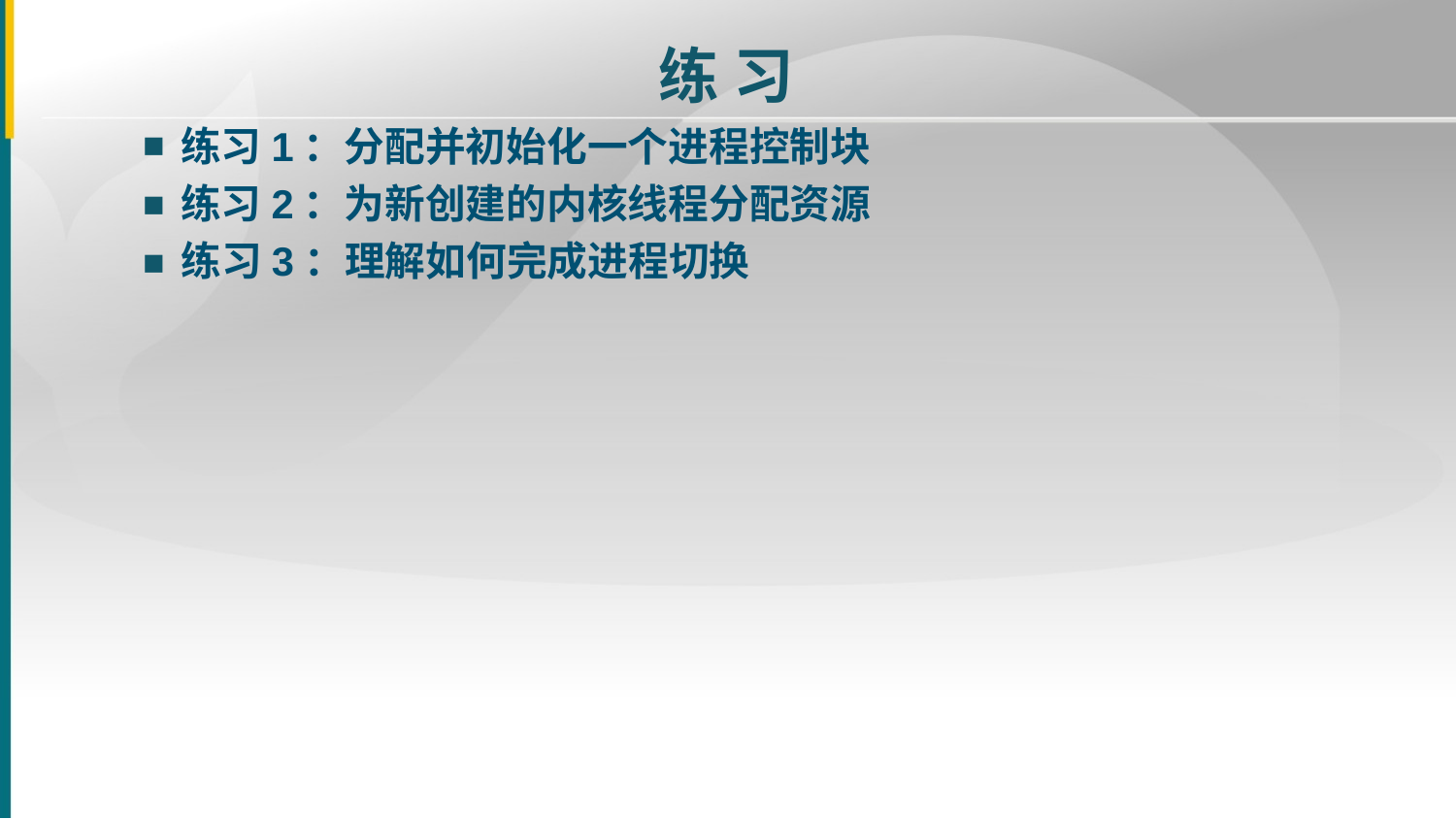

练 习
练习1：分配并初始化一个进程控制块
■

练习2：为新创建的内核线程分配资源
■
练习3：理解如何完成进程切换
■